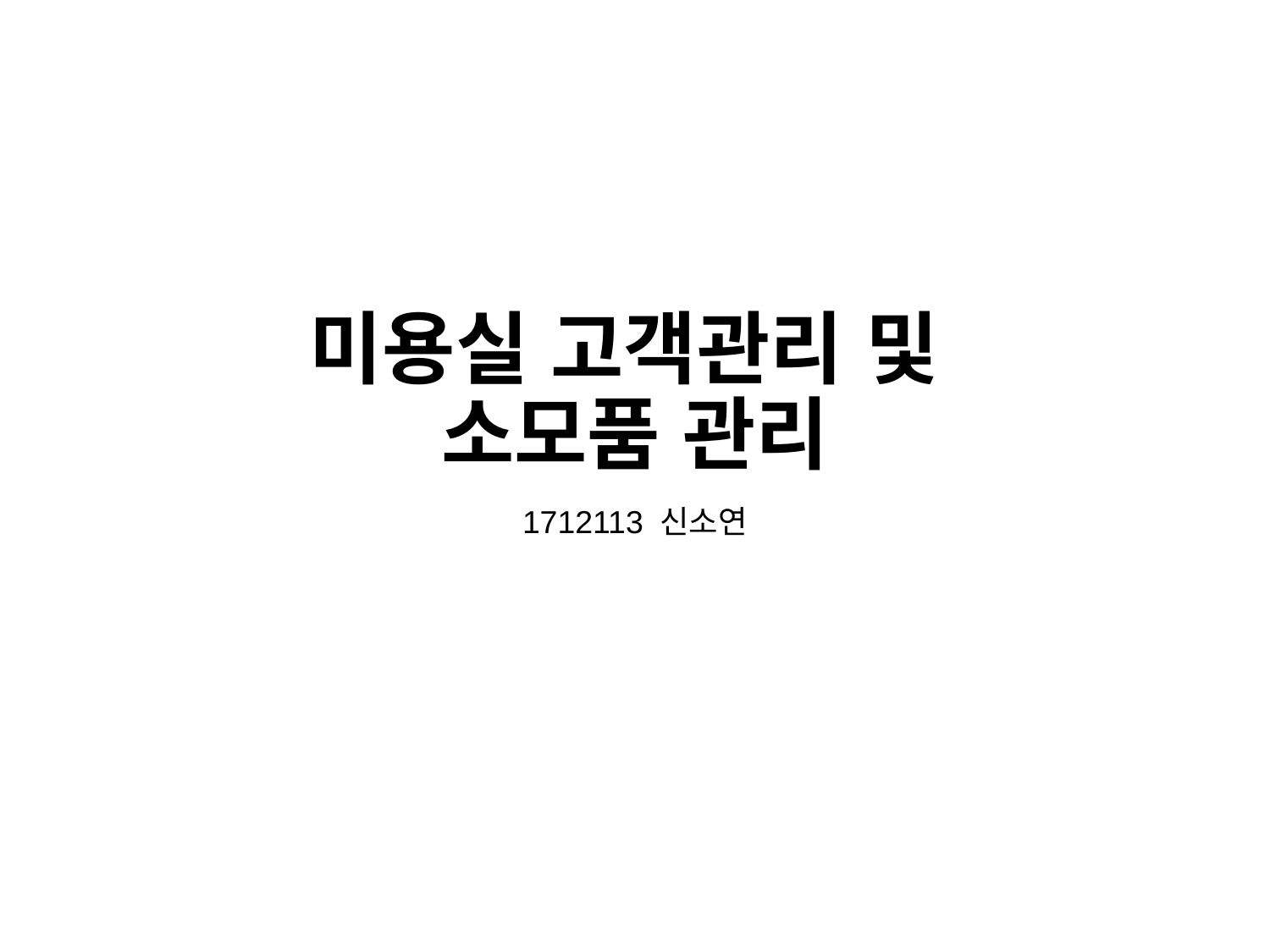

# 미용실 고객관리 및 소모품 관리
1712113 신소연